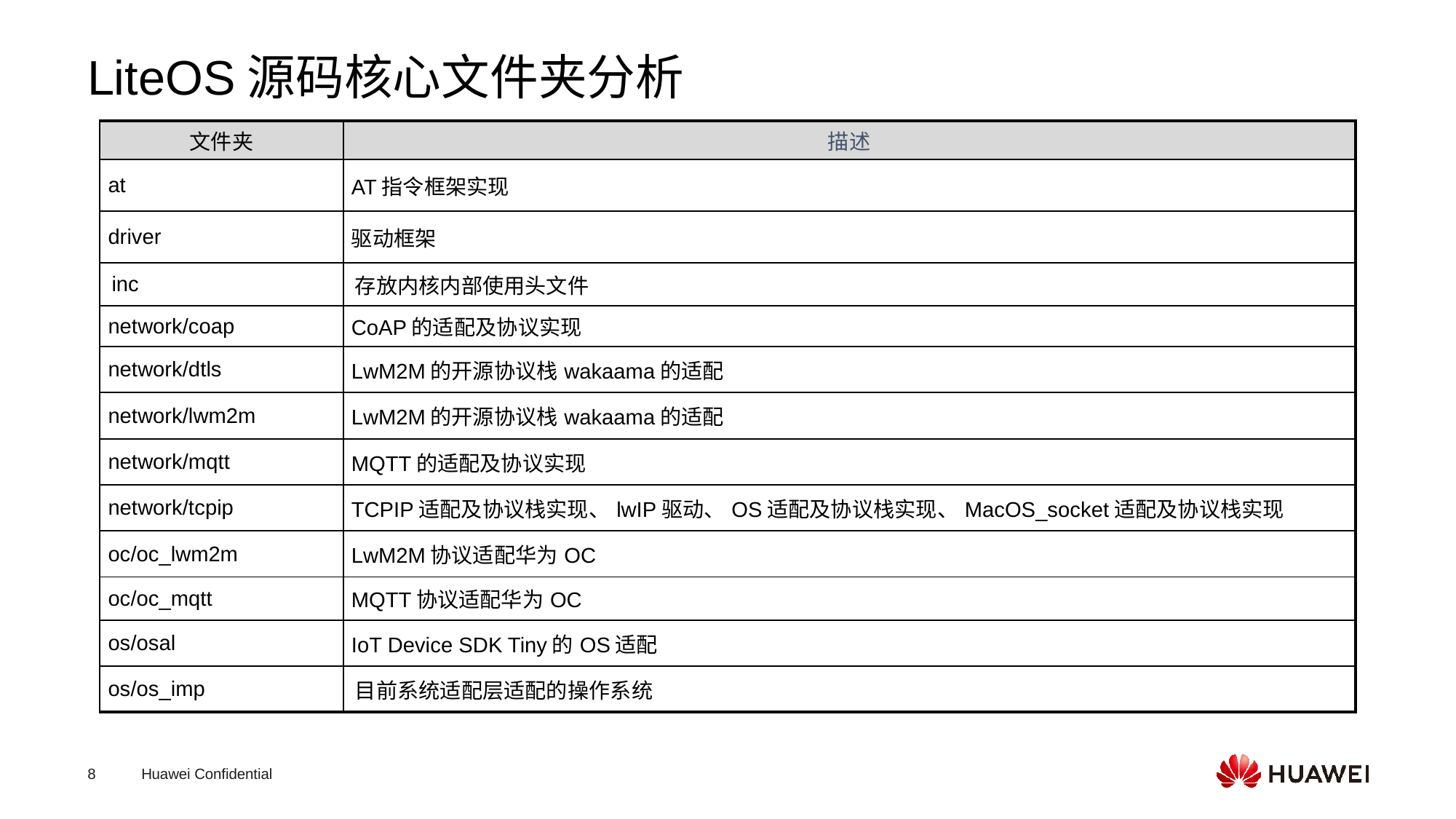

# LiteOS源码核心文件夹分析
| 文件夹 | 描述 |
| --- | --- |
| at | AT指令框架实现 |
| driver | 驱动框架 |
| inc | 存放内核内部使用头文件 |
| network/coap | CoAP的适配及协议实现 |
| network/dtls | LwM2M的开源协议栈wakaama的适配 |
| network/lwm2m | LwM2M的开源协议栈wakaama的适配 |
| network/mqtt | MQTT的适配及协议实现 |
| network/tcpip | TCPIP适配及协议栈实现、lwIP驱动、OS适配及协议栈实现、MacOS\_socket适配及协议栈实现 |
| oc/oc\_lwm2m | LwM2M协议适配华为OC |
| oc/oc\_mqtt | MQTT协议适配华为OC |
| os/osal | IoT Device SDK Tiny的OS适配 |
| os/os\_imp | 目前系统适配层适配的操作系统 |